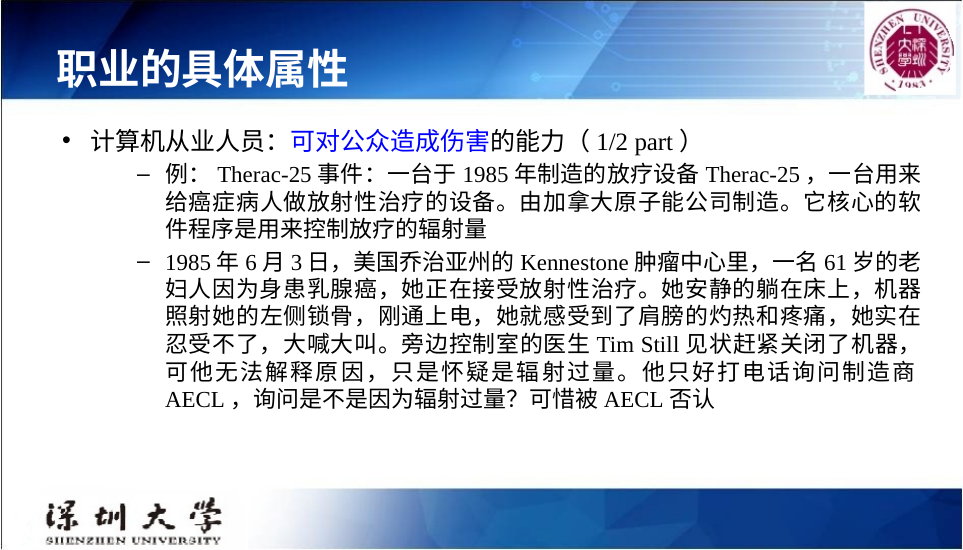

# 职业的具体属性
计算机从业人员：可对公众造成伤害的能力（1/2 part）
例：Therac-25事件：一台于1985年制造的放疗设备Therac-25，一台用来给癌症病人做放射性治疗的设备。由加拿大原子能公司制造。它核心的软件程序是用来控制放疗的辐射量
1985年6月3日，美国乔治亚州的Kennestone肿瘤中心里，一名61岁的老妇人因为身患乳腺癌，她正在接受放射性治疗。她安静的躺在床上，机器照射她的左侧锁骨，刚通上电，她就感受到了肩膀的灼热和疼痛，她实在忍受不了，大喊大叫。旁边控制室的医生Tim Still见状赶紧关闭了机器，可他无法解释原因，只是怀疑是辐射过量。他只好打电话询问制造商AECL，询问是不是因为辐射过量？可惜被AECL否认
18